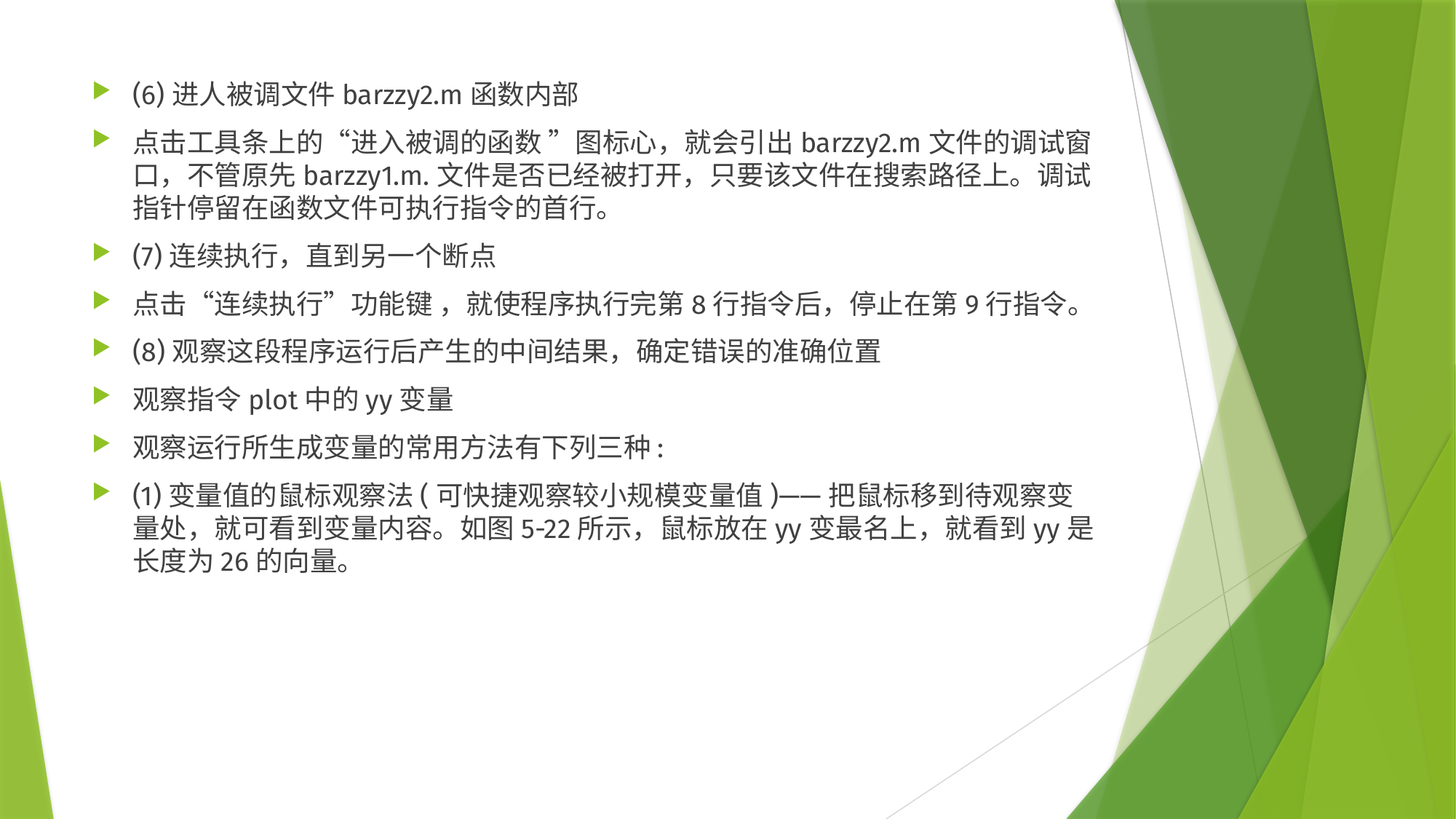

(6)进人被调文件barzzy2.m函数内部
点击工具条上的“进入被调的函数 ”图标心，就会引出barzzy2.m文件的调试窗口，不管原先barzzy1.m.文件是否已经被打开，只要该文件在搜索路径上。调试指针停留在函数文件可执行指令的首行。
(7)连续执行，直到另一个断点
点击“连续执行”功能键 ，就使程序执行完第8行指令后，停止在第9行指令。
(8)观察这段程序运行后产生的中间结果，确定错误的准确位置
观察指令plot中的yy变量
观察运行所生成变量的常用方法有下列三种:
(1)变量值的鼠标观察法(可快捷观察较小规模变量值)——把鼠标移到待观察变量处，就可看到变量内容。如图5-22所示，鼠标放在yy变最名上，就看到yy是长度为26的向量。